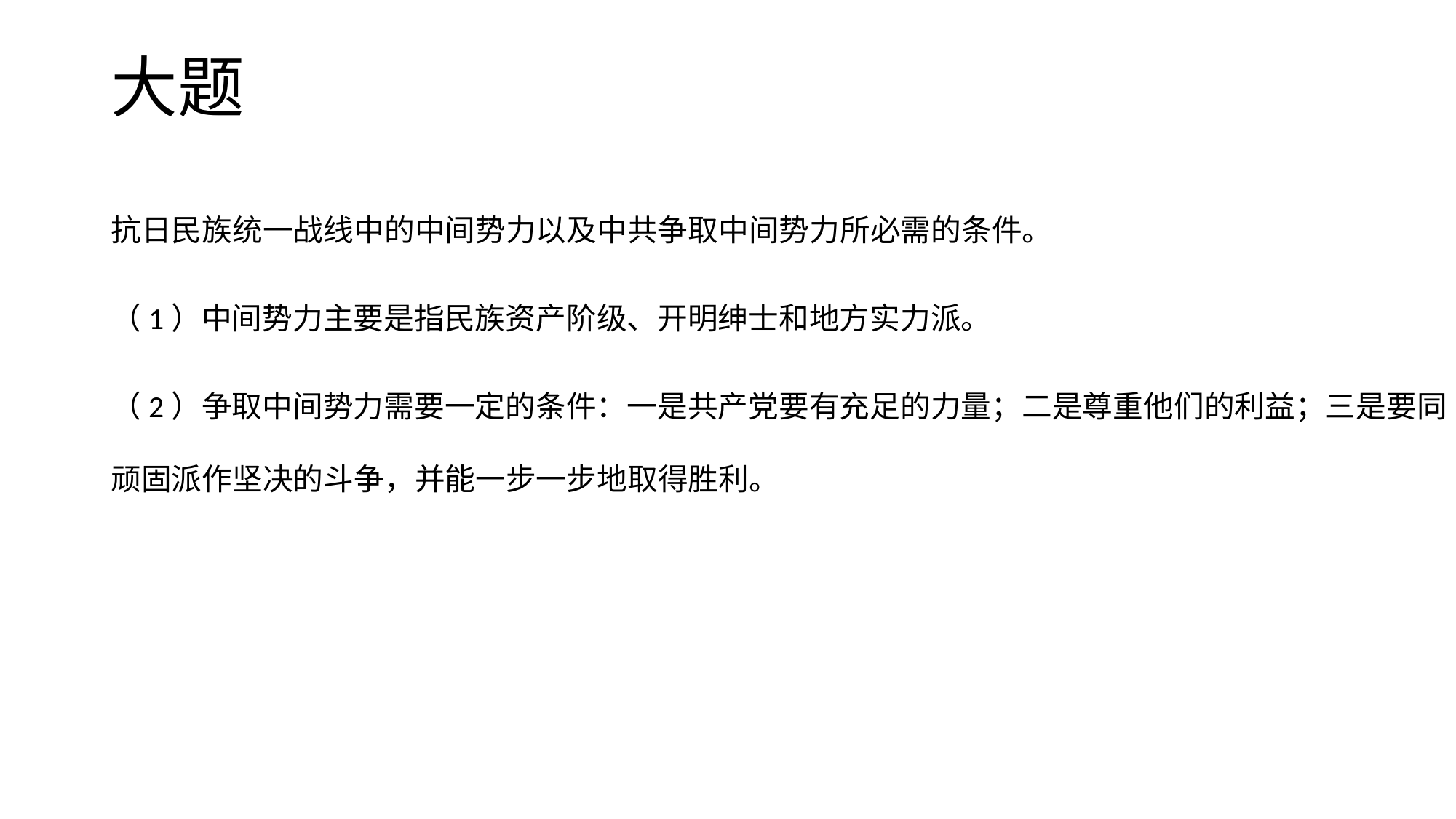

# 大题
抗日民族统一战线中的中间势力以及中共争取中间势力所必需的条件。
（1）中间势力主要是指民族资产阶级、开明绅士和地方实力派。
（2）争取中间势力需要一定的条件：一是共产党要有充足的力量；二是尊重他们的利益；三是要同顽固派作坚决的斗争，并能一步一步地取得胜利。